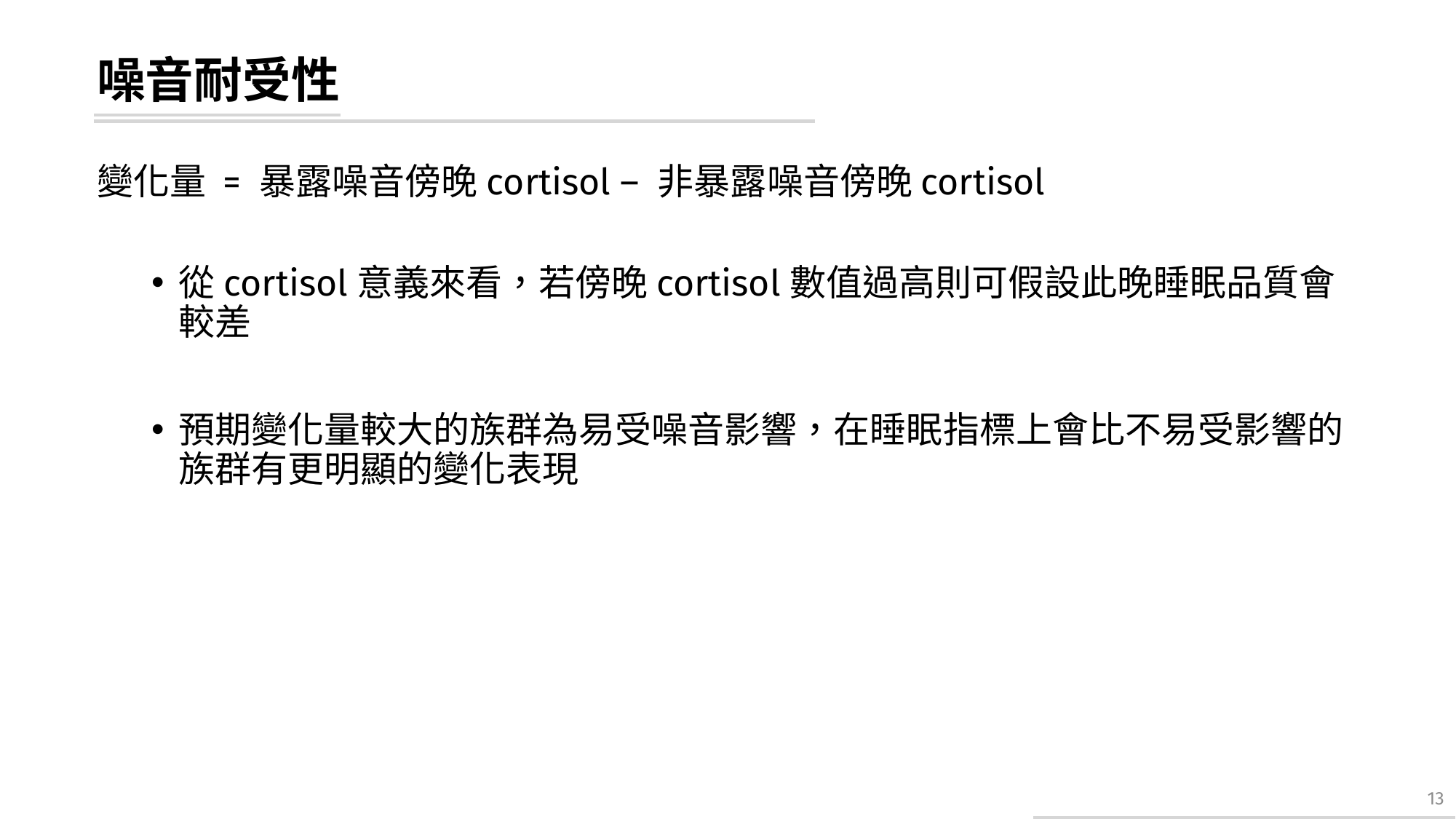

# 噪音耐受性
變化量 = 暴露噪音傍晚cortisol – 非暴露噪音傍晚cortisol

從cortisol意義來看，若傍晚cortisol數值過高則可假設此晚睡眠品質會較差

預期變化量較大的族群為易受噪音影響，在睡眠指標上會比不易受影響的族群有更明顯的變化表現
13